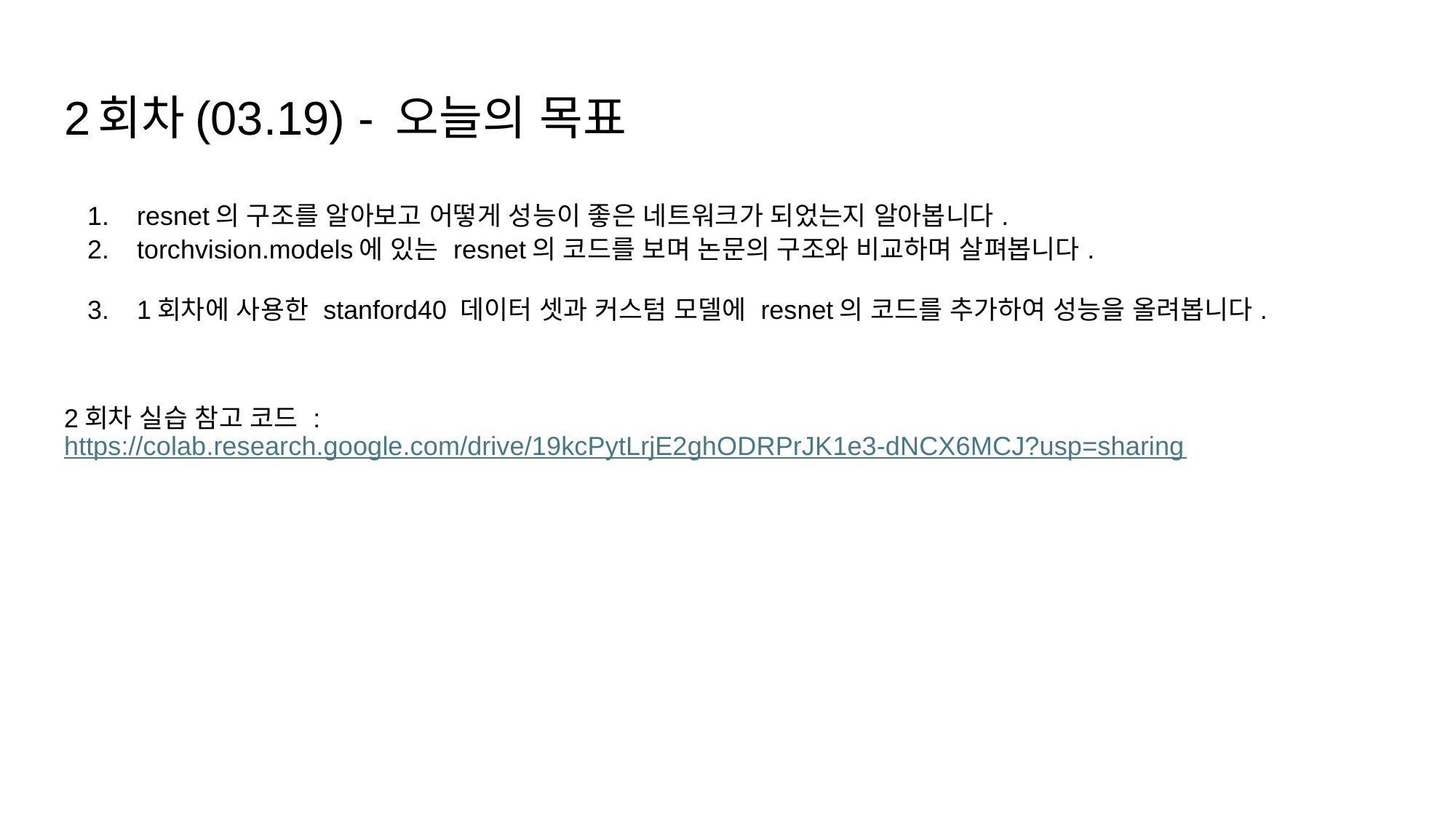

# 2회차(03.19) - 오늘의 목표
resnet의 구조를 알아보고 어떻게 성능이 좋은 네트워크가 되었는지 알아봅니다.
torchvision.models에 있는 resnet의 코드를 보며 논문의 구조와 비교하며 살펴봅니다.
1회차에 사용한 stanford40 데이터 셋과 커스텀 모델에 resnet의 코드를 추가하여 성능을 올려봅니다.

2회차 실습 참고 코드 : https://colab.research.google.com/drive/19kcPytLrjE2ghODRPrJK1e3-dNCX6MCJ?usp=sharing